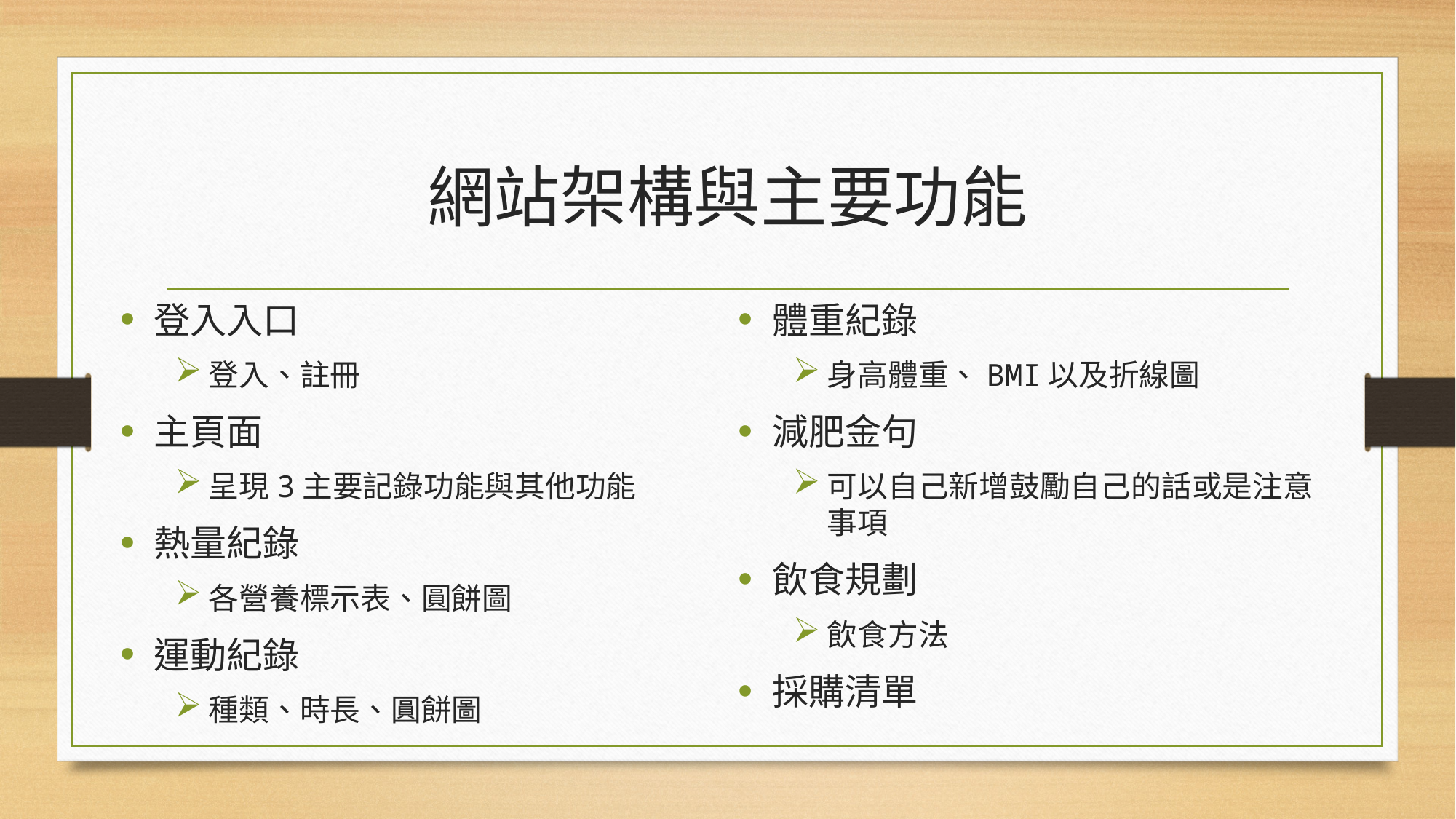

# 網站架構與主要功能
登入入口
登入、註冊
主頁面
呈現3主要記錄功能與其他功能
熱量紀錄
各營養標示表、圓餅圖
運動紀錄
種類、時長、圓餅圖
體重紀錄
身高體重、BMI以及折線圖
減肥金句
可以自己新增鼓勵自己的話或是注意事項
飲食規劃
飲食方法
採購清單